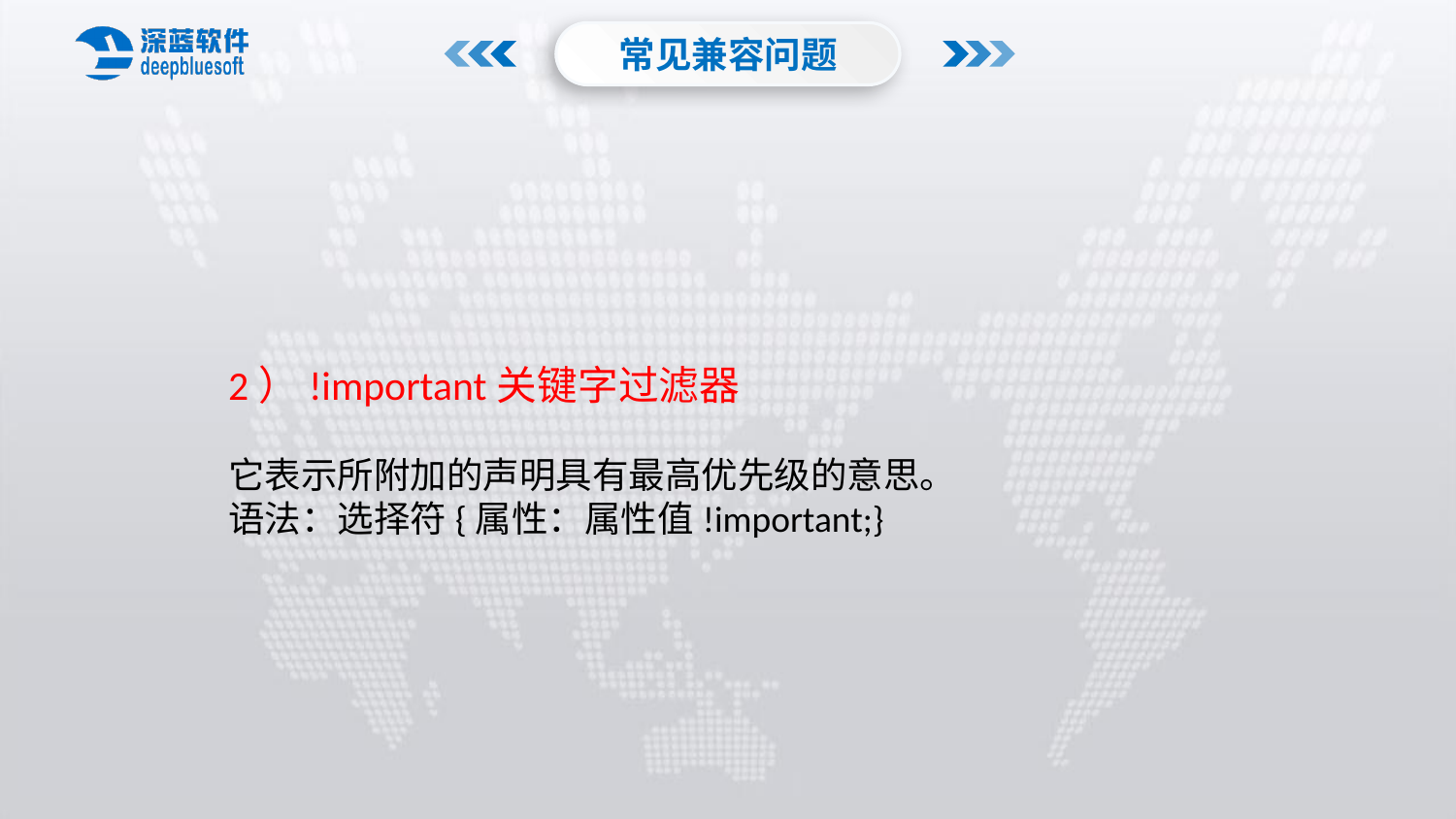

常见兼容问题

2）!important关键字过滤器

它表示所附加的声明具有最高优先级的意思。
语法：选择符{属性：属性值!important;}